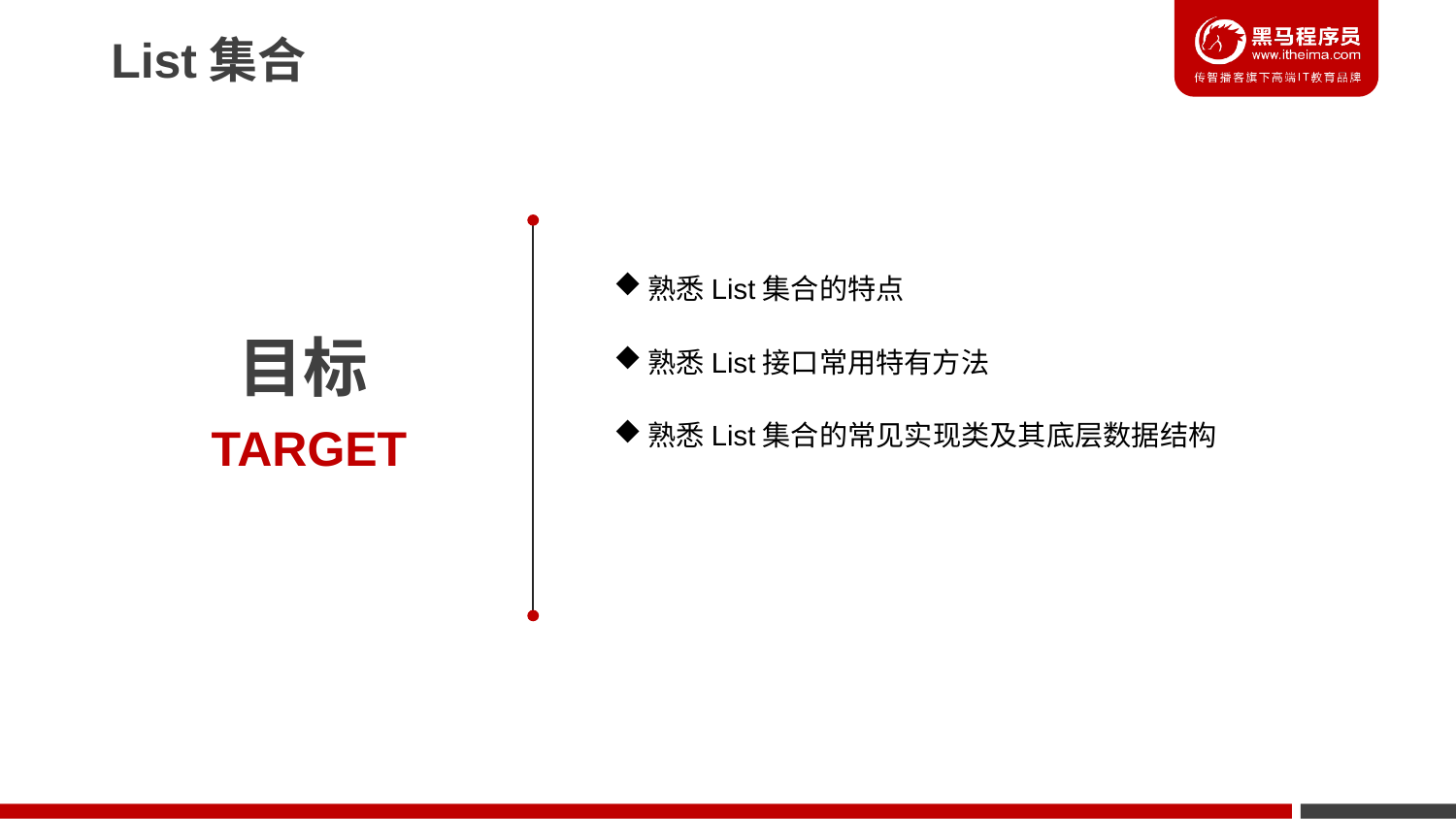

# List集合
熟悉List集合的特点
熟悉List接口常用特有方法
熟悉List集合的常见实现类及其底层数据结构